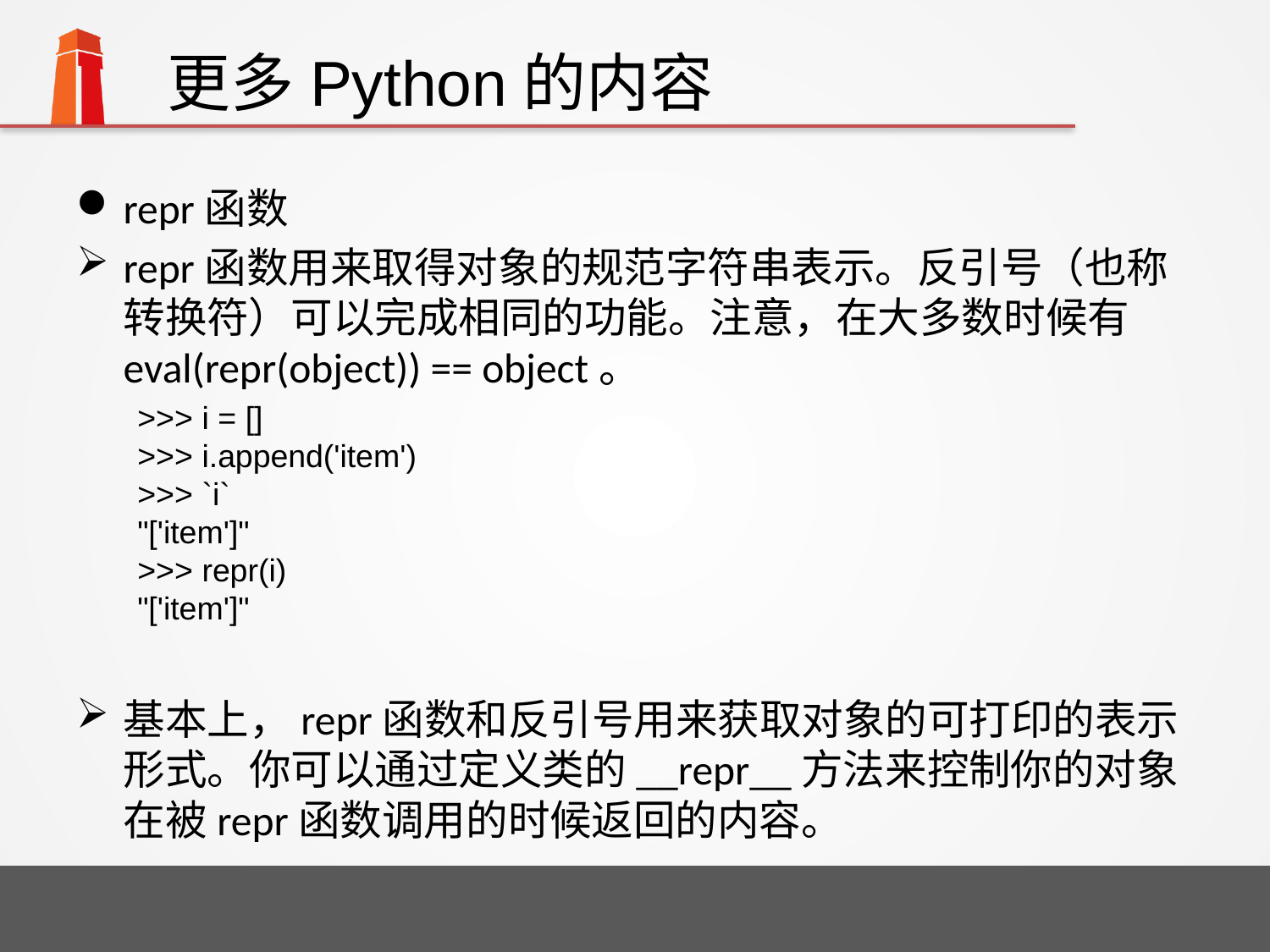

# 更多Python的内容
repr函数
repr函数用来取得对象的规范字符串表示。反引号（也称转换符）可以完成相同的功能。注意，在大多数时候有eval(repr(object)) == object。

基本上，repr函数和反引号用来获取对象的可打印的表示形式。你可以通过定义类的__repr__方法来控制你的对象在被repr函数调用的时候返回的内容。
>>> i = []
>>> i.append('item')
>>> `i`
"['item']"
>>> repr(i)
"['item']"